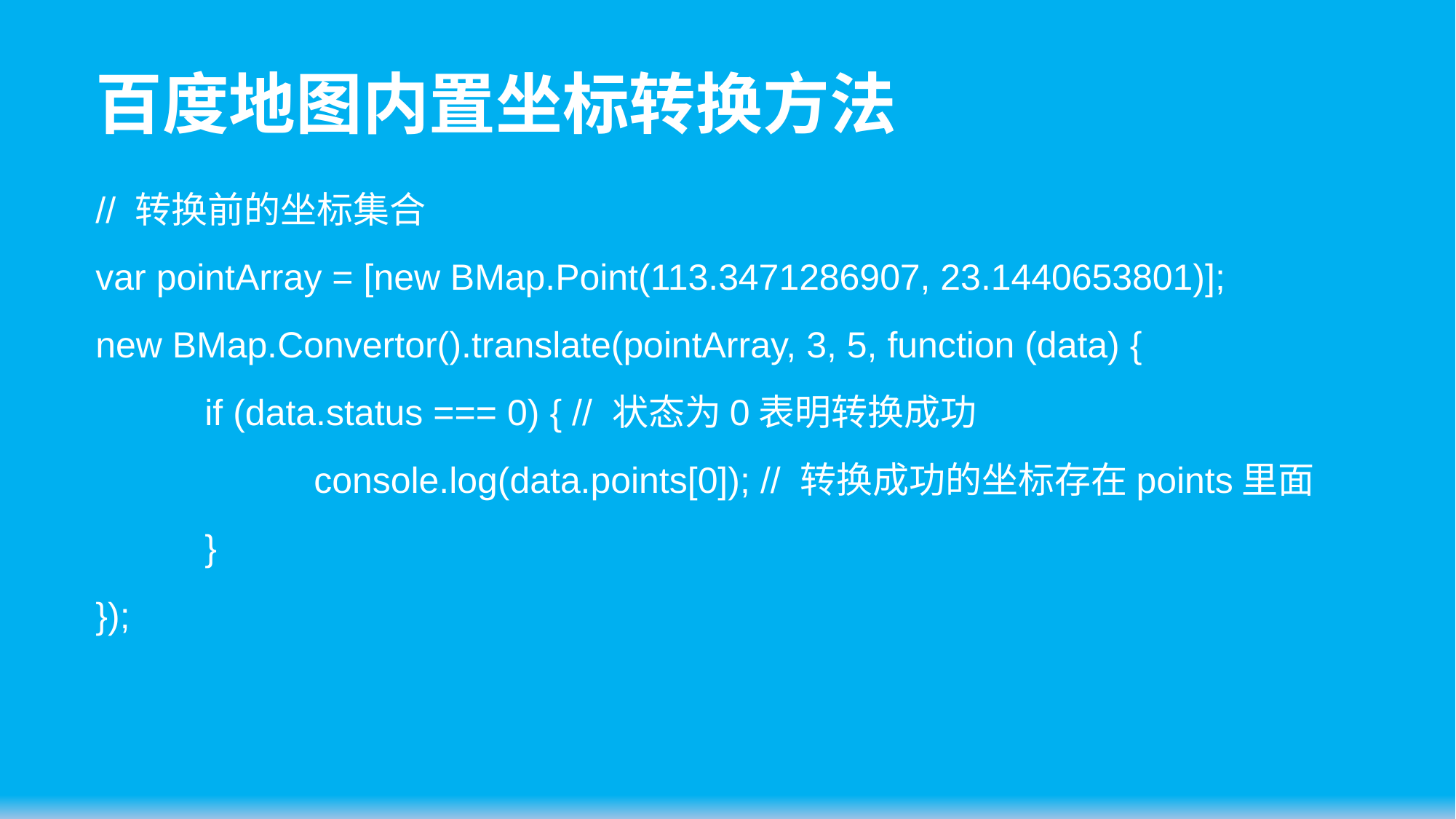

# 百度地图内置坐标转换方法
// 转换前的坐标集合
var pointArray = [new BMap.Point(113.3471286907, 23.1440653801)];
new BMap.Convertor().translate(pointArray, 3, 5, function (data) {
	if (data.status === 0) { // 状态为0表明转换成功
 		console.log(data.points[0]); // 转换成功的坐标存在points里面
	}
});